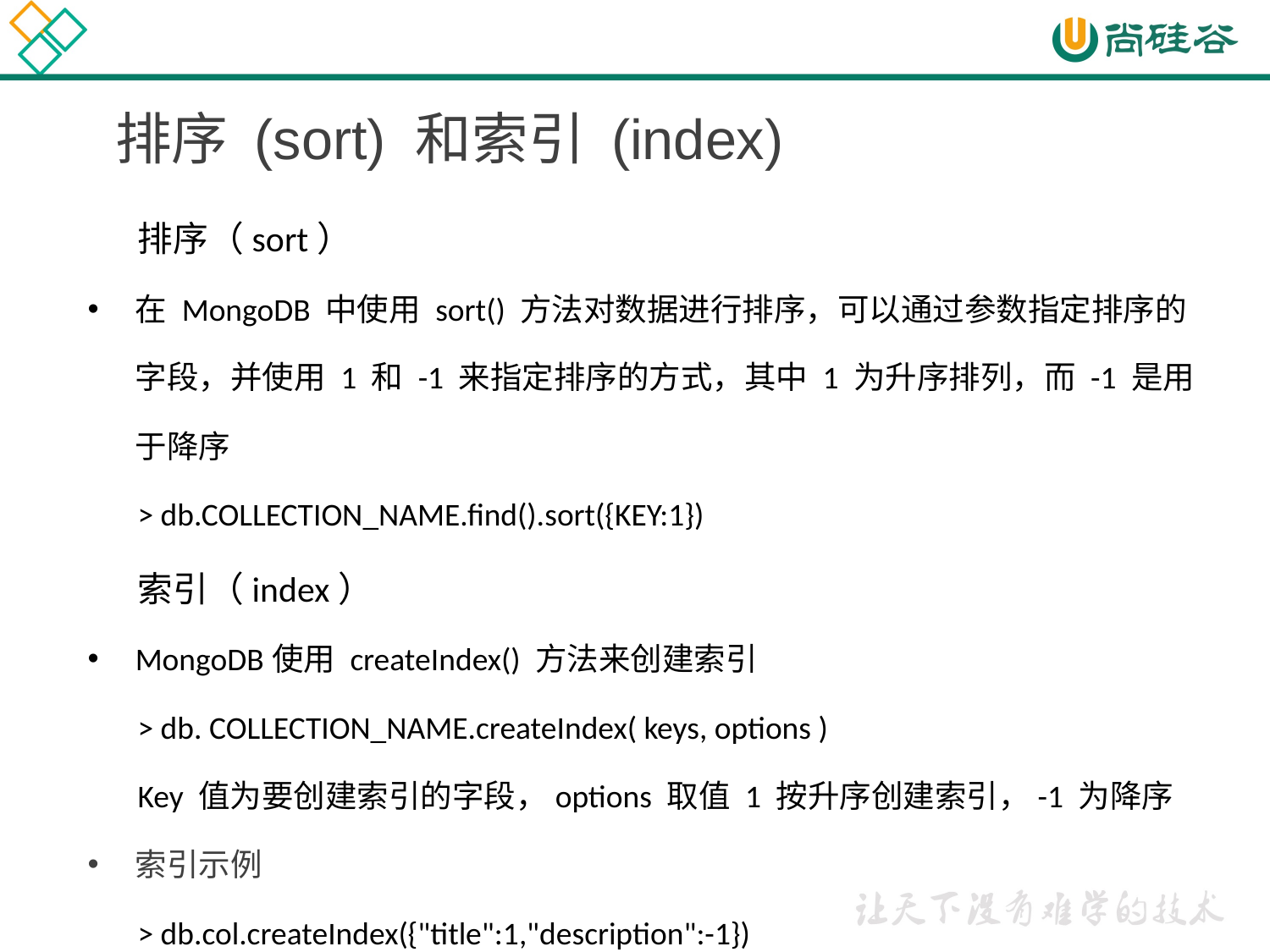

# 排序 (sort) 和索引 (index)
排序（sort）
在 MongoDB 中使用 sort() 方法对数据进行排序，可以通过参数指定排序的字段，并使用 1 和 -1 来指定排序的方式，其中 1 为升序排列，而 -1 是用于降序
> db.COLLECTION_NAME.find().sort({KEY:1})
索引（index）
MongoDB使用 createIndex() 方法来创建索引
> db. COLLECTION_NAME.createIndex( keys, options )
Key 值为要创建索引的字段，options 取值 1 按升序创建索引，-1 为降序
索引示例
> db.col.createIndex({"title":1,"description":-1})